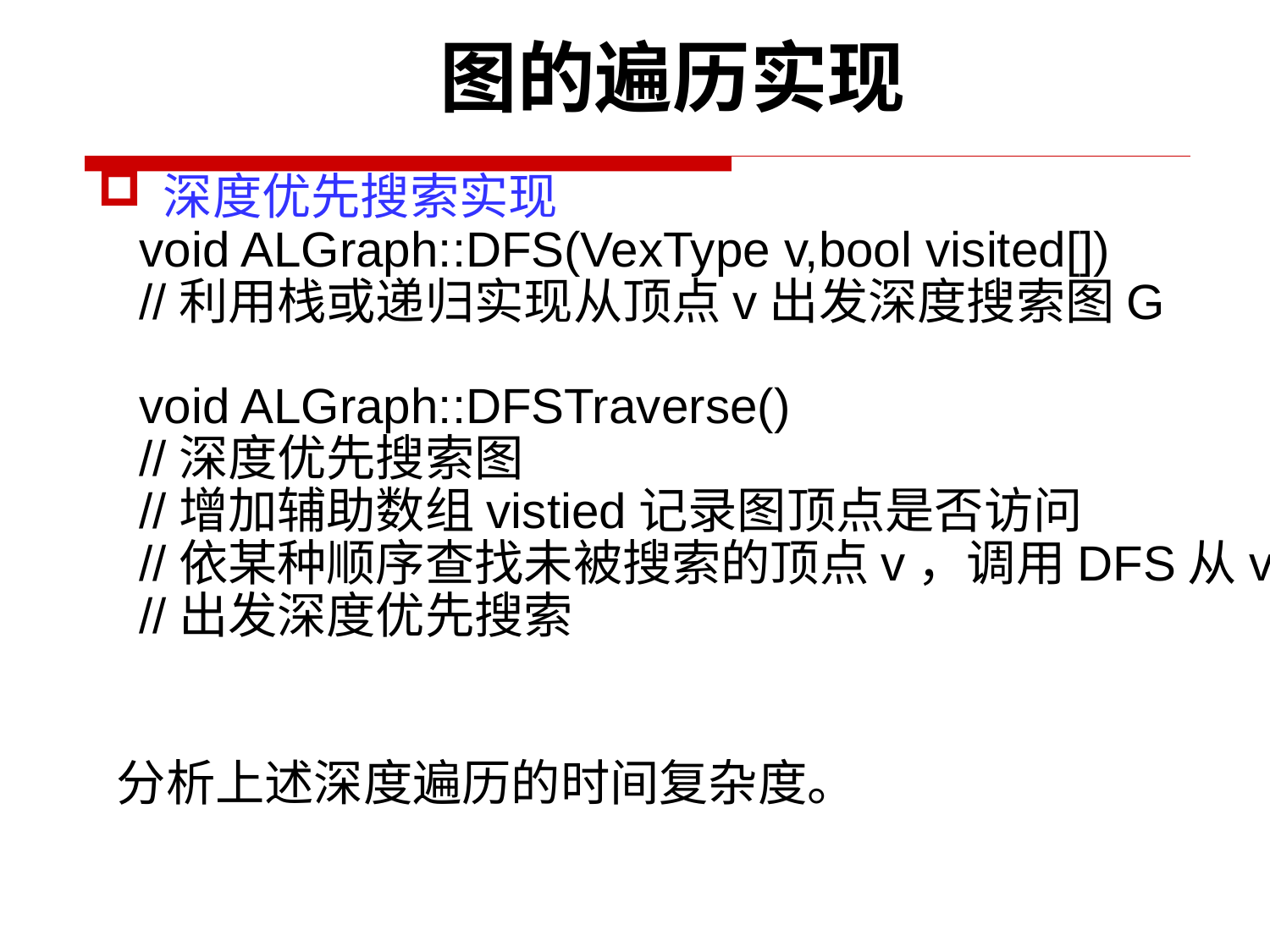

图的遍历实现
深度优先搜索实现
   void ALGraph::DFS(VexType v,bool visited[])
   //利用栈或递归实现从顶点v出发深度搜索图G

   void ALGraph::DFSTraverse()
   //深度优先搜索图
   //增加辅助数组vistied记录图顶点是否访问
   //依某种顺序查找未被搜索的顶点v，调用DFS从v
   //出发深度优先搜索

分析上述深度遍历的时间复杂度。